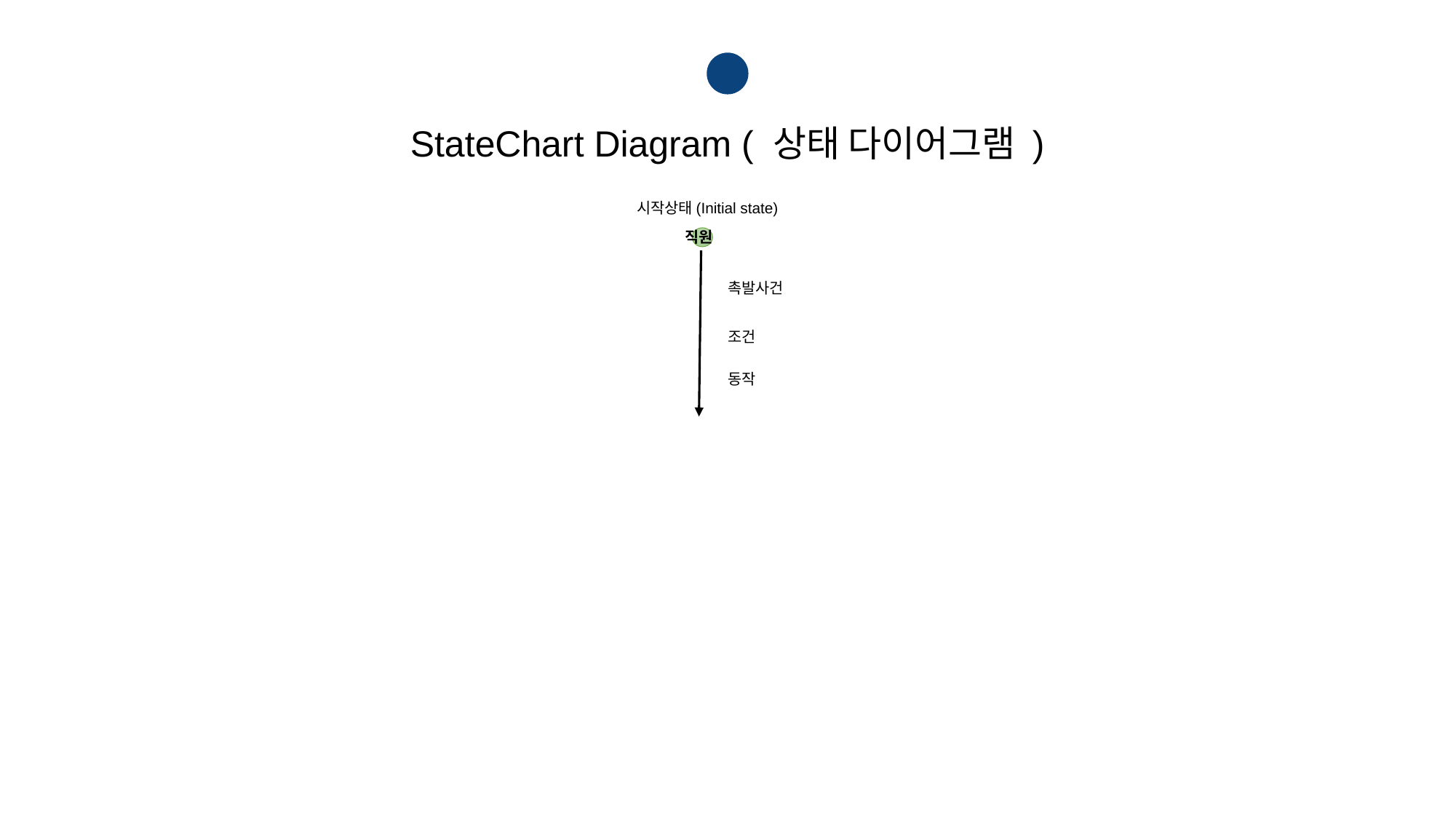

3
StateChart Diagram ( 상태 다이어그램 )

시작상태(Initial state)
직원

촉발사건
조건
동작